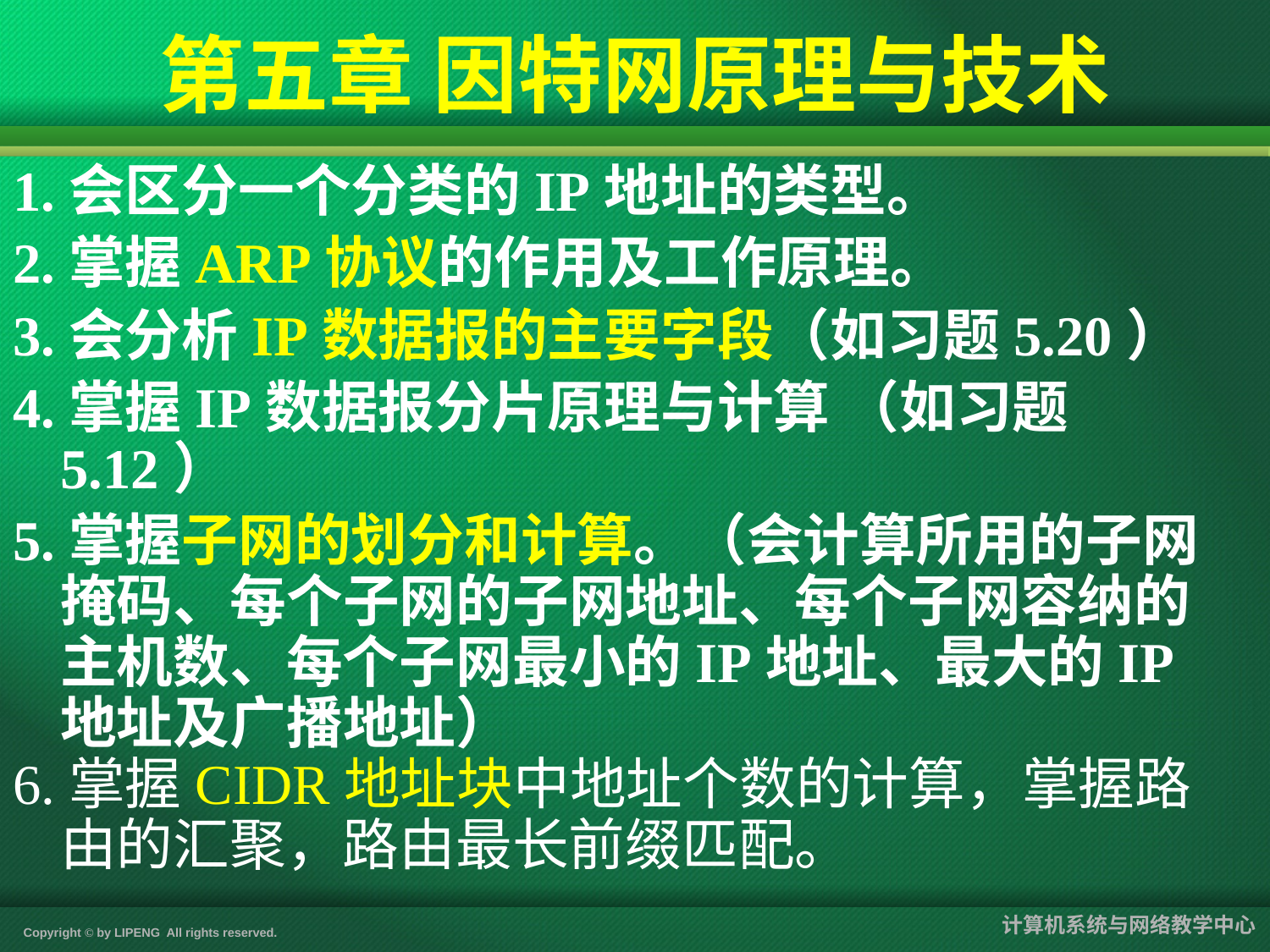

#
第五章 因特网原理与技术
1.会区分一个分类的IP地址的类型。
2.掌握ARP协议的作用及工作原理。
3.会分析IP数据报的主要字段（如习题5.20）
4.掌握IP数据报分片原理与计算 （如习题5.12）
5.掌握子网的划分和计算。（会计算所用的子网掩码、每个子网的子网地址、每个子网容纳的主机数、每个子网最小的IP地址、最大的IP地址及广播地址）
6.掌握CIDR地址块中地址个数的计算，掌握路由的汇聚，路由最长前缀匹配。